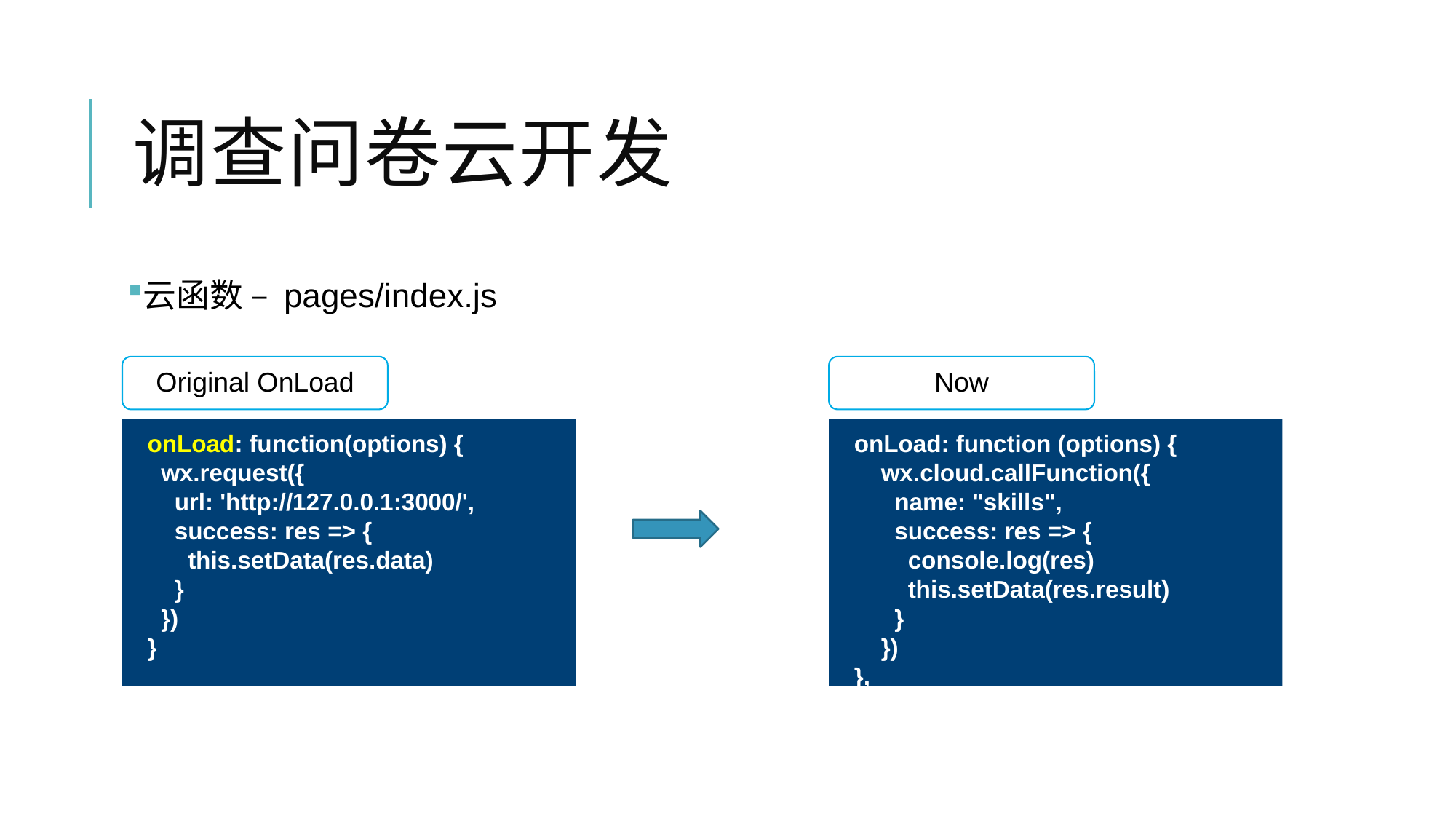

# 调查问卷云开发
云函数 – pages/index.js
Original OnLoad
Now

onLoad: function(options) {
  wx.request({
    url: 'http://127.0.0.1:3000/',
    success: res => {
      this.setData(res.data)
    }
  })
}

onLoad: function (options) {
    wx.cloud.callFunction({
      name: "skills",
      success: res => {
        console.log(res)
        this.setData(res.result)
      }
    })
},